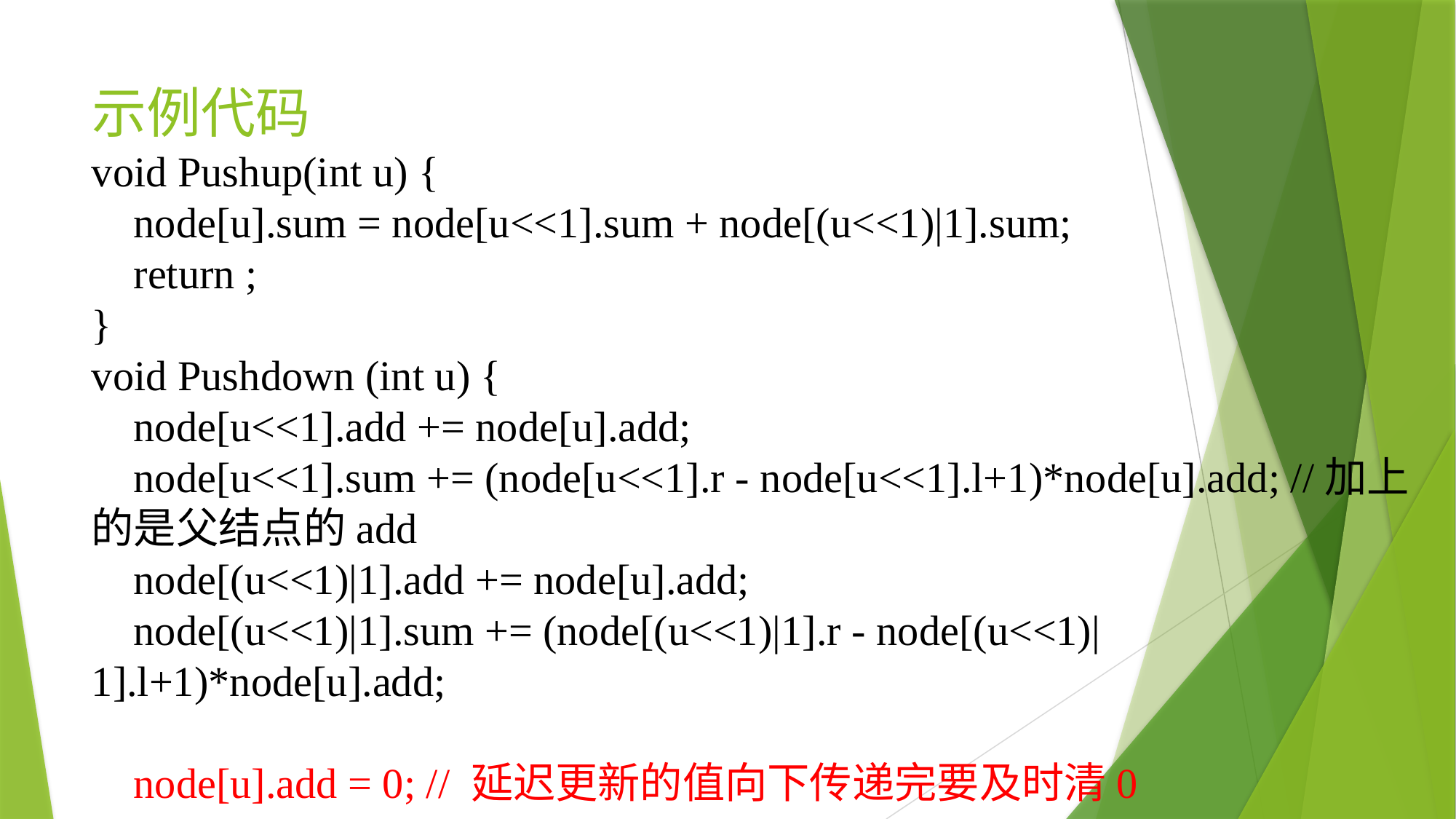

# 示例代码
void Pushup(int u) {
    node[u].sum = node[u<<1].sum + node[(u<<1)|1].sum;
    return ;
}
void Pushdown (int u) {
    node[u<<1].add += node[u].add;
    node[u<<1].sum += (node[u<<1].r - node[u<<1].l+1)*node[u].add; //加上的是父结点的add
    node[(u<<1)|1].add += node[u].add;
    node[(u<<1)|1].sum += (node[(u<<1)|1].r - node[(u<<1)|1].l+1)*node[u].add;
    node[u].add = 0; // 延迟更新的值向下传递完要及时清0
}